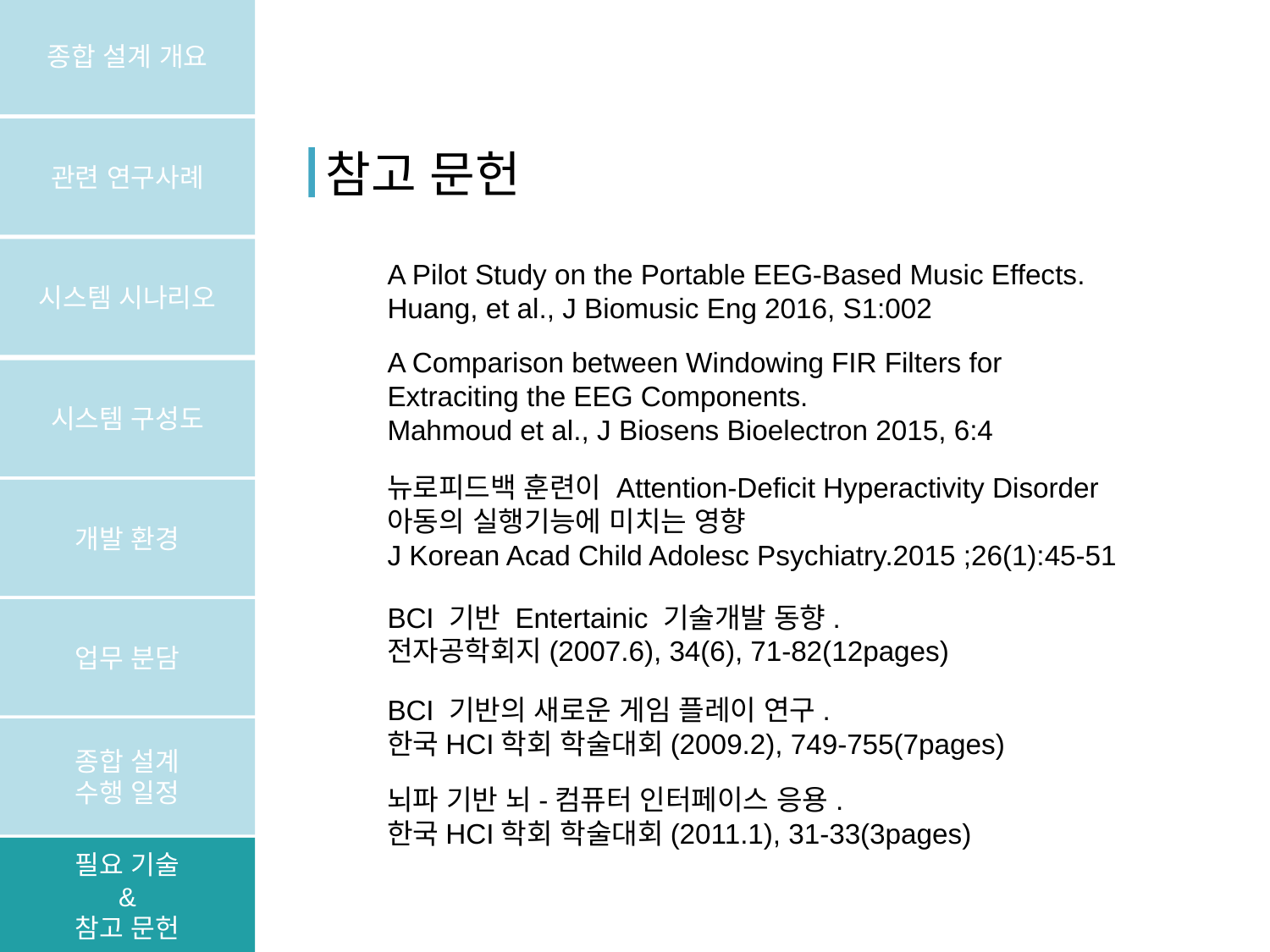

종합 설계 개요
관련 연구사례
참고 문헌

시스템 시나리오
A Pilot Study on the Portable EEG-Based Music Effects.
Huang, et al., J Biomusic Eng 2016, S1:002
A Comparison between Windowing FIR Filters for Extraciting the EEG Components.
Mahmoud et al., J Biosens Bioelectron 2015, 6:4
시스템 구성도
뉴로피드백 훈련이 Attention-Deficit Hyperactivity Disorder 아동의 실행기능에 미치는 영향
J Korean Acad Child Adolesc Psychiatry.2015 ;26(1):45-51
개발 환경
BCI 기반 Entertainic 기술개발 동향.
전자공학회지(2007.6), 34(6), 71-82(12pages)
업무 분담
BCI 기반의 새로운 게임 플레이 연구.
한국HCI학회 학술대회(2009.2), 749-755(7pages)
종합 설계
수행 일정
뇌파 기반 뇌-컴퓨터 인터페이스 응용.
한국HCI학회 학술대회(2011.1), 31-33(3pages)

필요 기술
&
참고 문헌